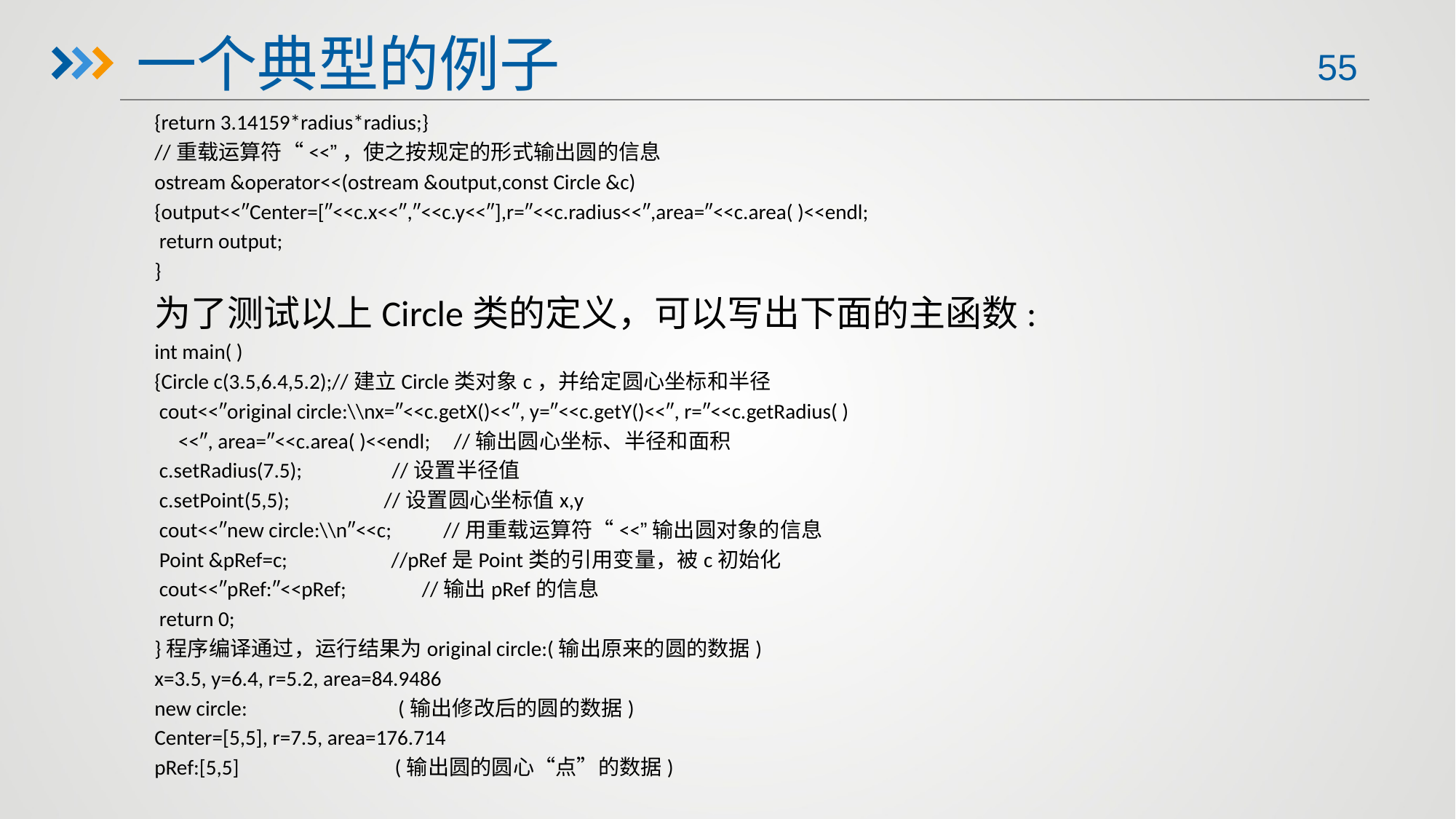

一个典型的例子
{return 3.14159*radius*radius;}
//重载运算符“<<”，使之按规定的形式输出圆的信息
ostream &operator<<(ostream &output,const Circle &c)
{output<<″Center=[″<<c.x<<″,″<<c.y<<″],r=″<<c.radius<<″,area=″<<c.area( )<<endl;
 return output;
}
为了测试以上Circle类的定义，可以写出下面的主函数:
int main( )
{Circle c(3.5,6.4,5.2);//建立Circle类对象c，并给定圆心坐标和半径
 cout<<″original circle:\\nx=″<<c.getX()<<″, y=″<<c.getY()<<″, r=″<<c.getRadius( )
     <<″, area=″<<c.area( )<<endl;     //输出圆心坐标、半径和面积
 c.setRadius(7.5);                   //设置半径值
 c.setPoint(5,5);                    //设置圆心坐标值x,y
 cout<<″new circle:\\n″<<c;           //用重载运算符“<<”输出圆对象的信息
 Point &pRef=c;                      //pRef是Point类的引用变量，被c初始化
 cout<<″pRef:″<<pRef;                //输出pRef的信息
 return 0;
}程序编译通过，运行结果为original circle:(输出原来的圆的数据)
x=3.5, y=6.4, r=5.2, area=84.9486
new circle:                                (输出修改后的圆的数据)
Center=[5,5], r=7.5, area=176.714
pRef:[5,5]                                 (输出圆的圆心“点”的数据)